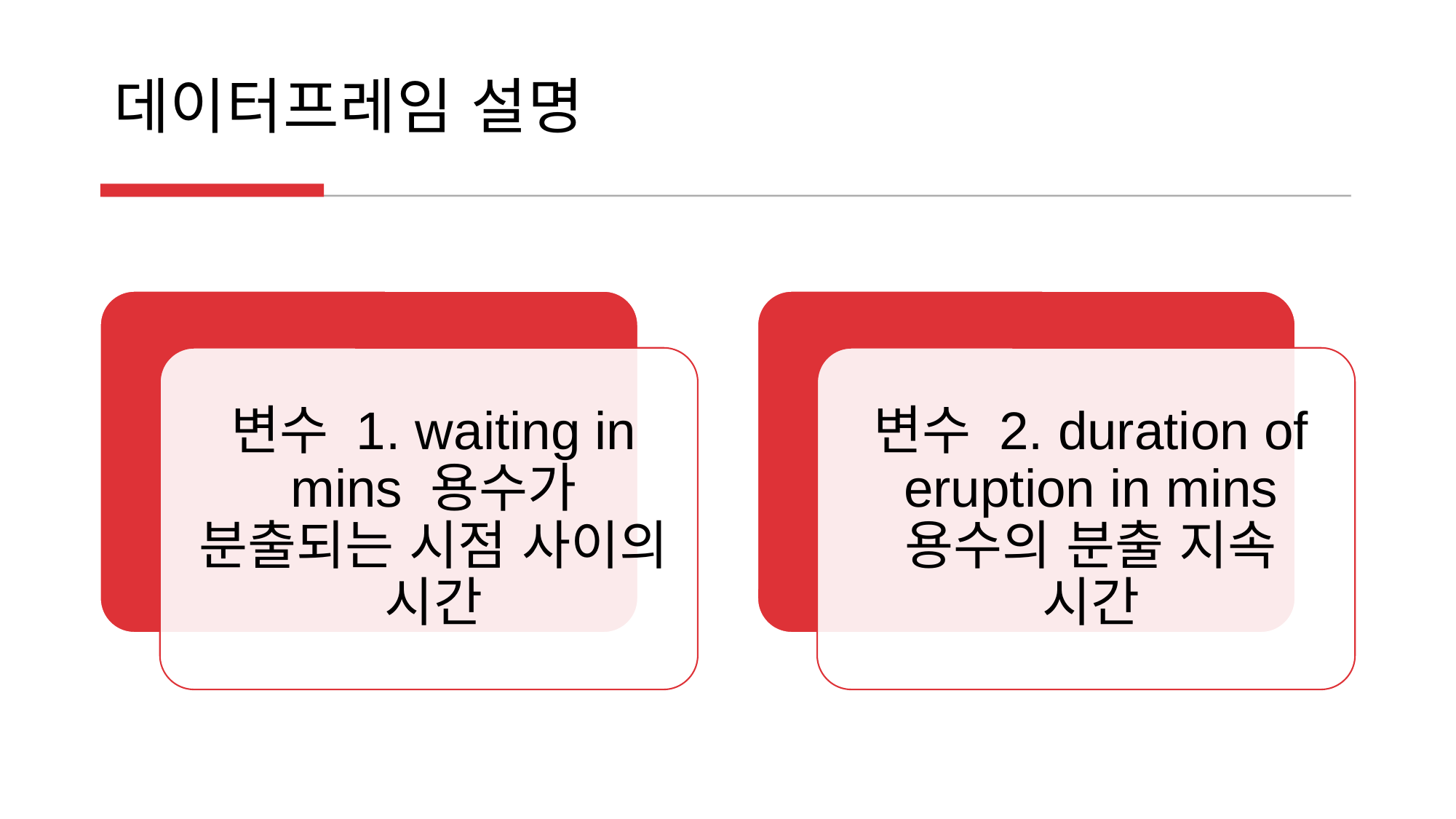

# 데이터프레임 설명

변수 1. waiting in mins 용수가 분출되는 시점 사이의 시간
변수 2. duration of eruption in mins 용수의 분출 지속 시간